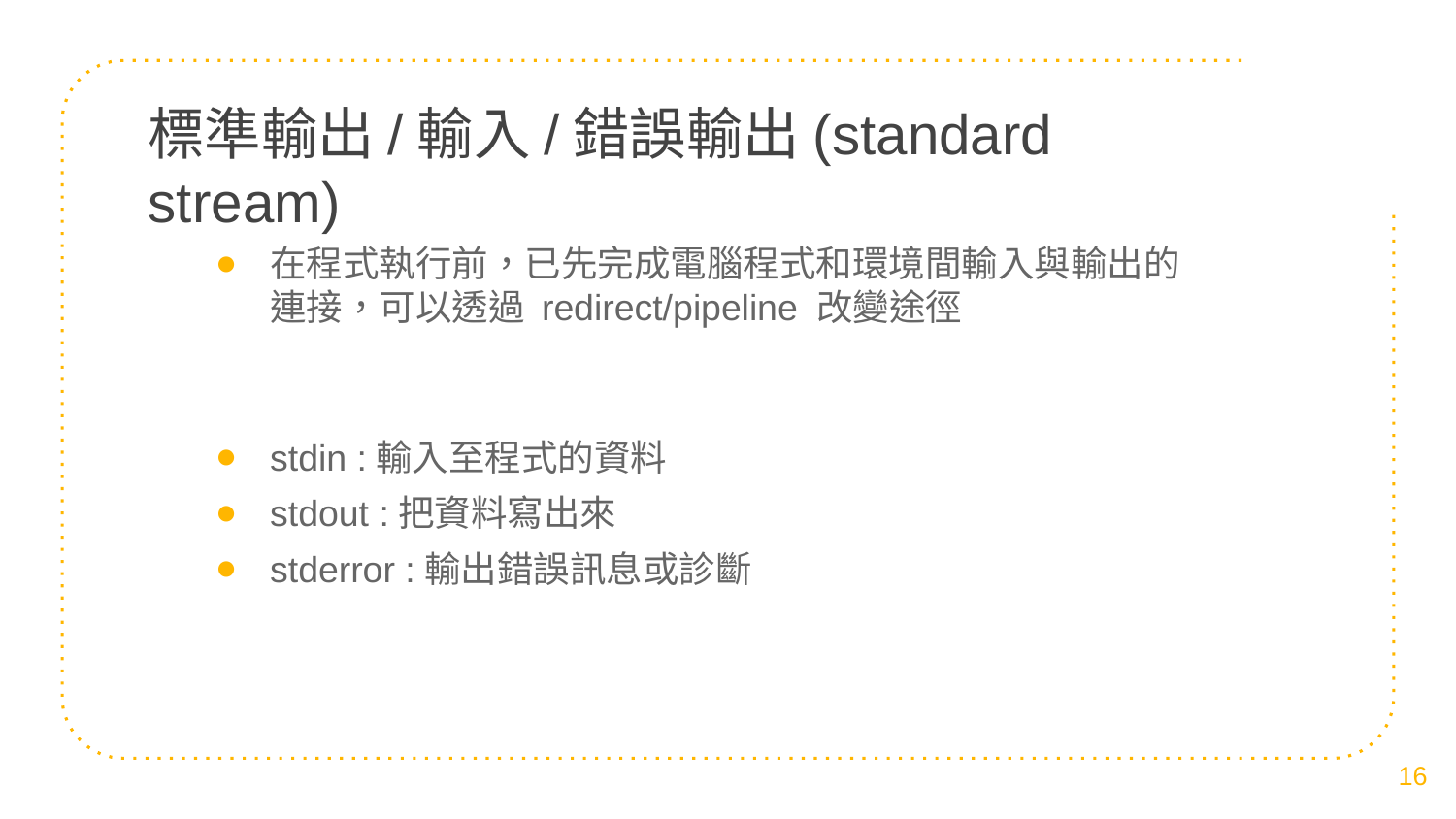

# 標準輸出/輸入/錯誤輸出(standard stream)
在程式執行前，已先完成電腦程式和環境間輸入與輸出的連接，可以透過 redirect/pipeline 改變途徑
stdin :輸入至程式的資料
stdout :把資料寫出來
stderror :輸出錯誤訊息或診斷

16